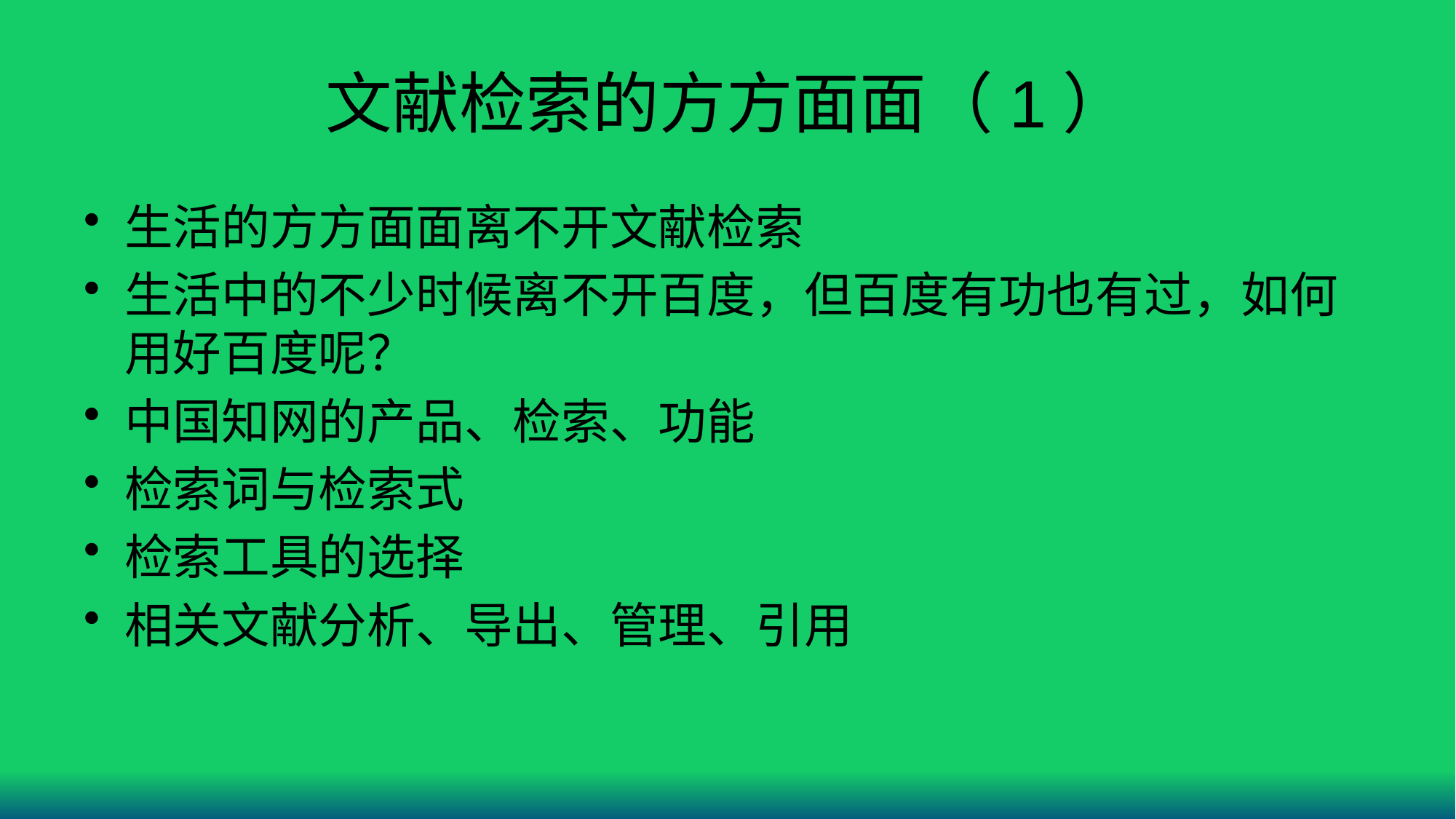

# 文献检索的方方面面（1）
生活的方方面面离不开文献检索
生活中的不少时候离不开百度，但百度有功也有过，如何用好百度呢？
中国知网的产品、检索、功能
检索词与检索式
检索工具的选择
相关文献分析、导出、管理、引用